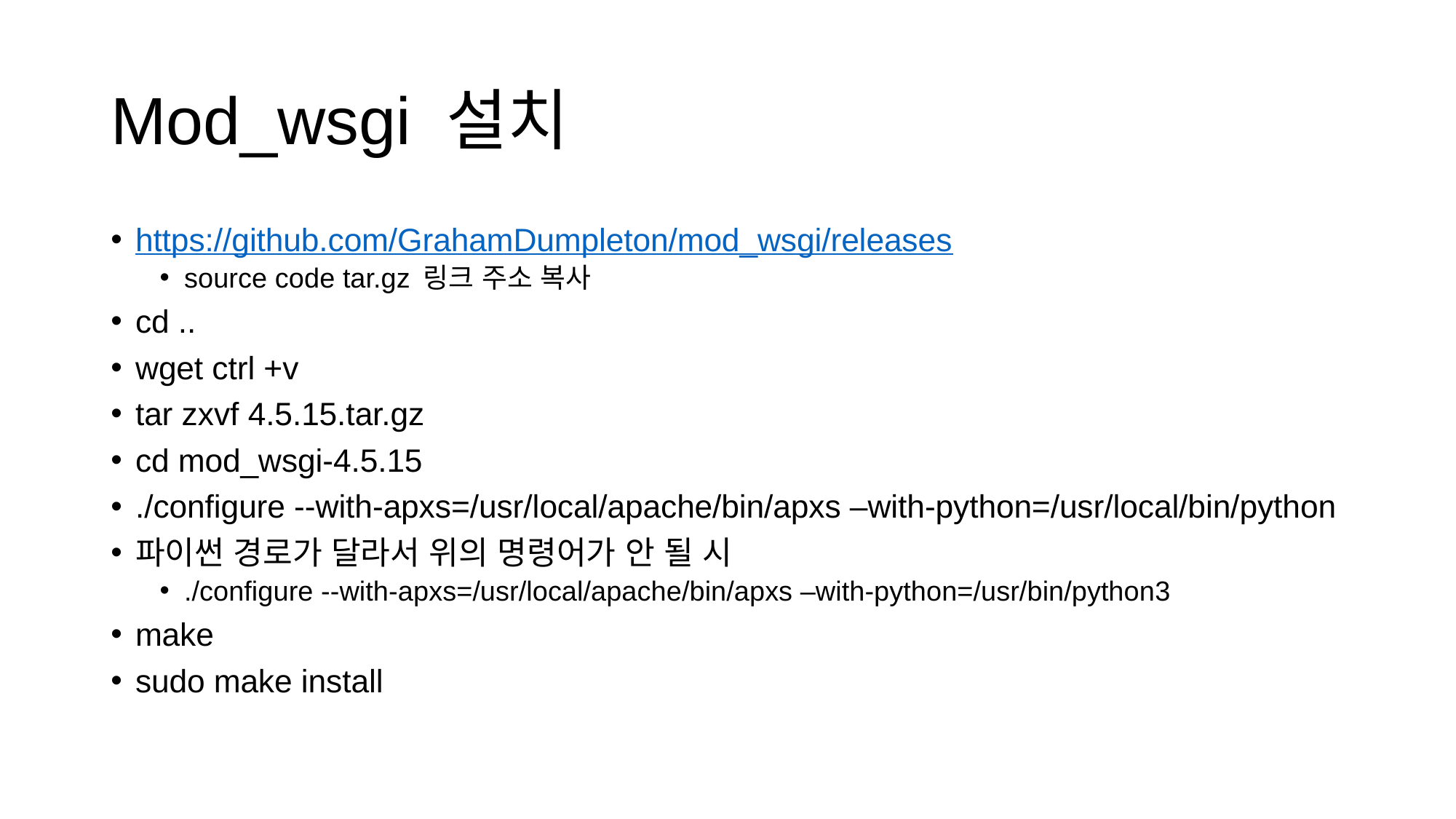

# Mod_wsgi 설치
https://github.com/GrahamDumpleton/mod_wsgi/releases
source code tar.gz 링크 주소 복사
cd ..
wget ctrl +v
tar zxvf 4.5.15.tar.gz
cd mod_wsgi-4.5.15
./configure --with-apxs=/usr/local/apache/bin/apxs –with-python=/usr/local/bin/python
파이썬 경로가 달라서 위의 명령어가 안 될 시
./configure --with-apxs=/usr/local/apache/bin/apxs –with-python=/usr/bin/python3
make
sudo make install